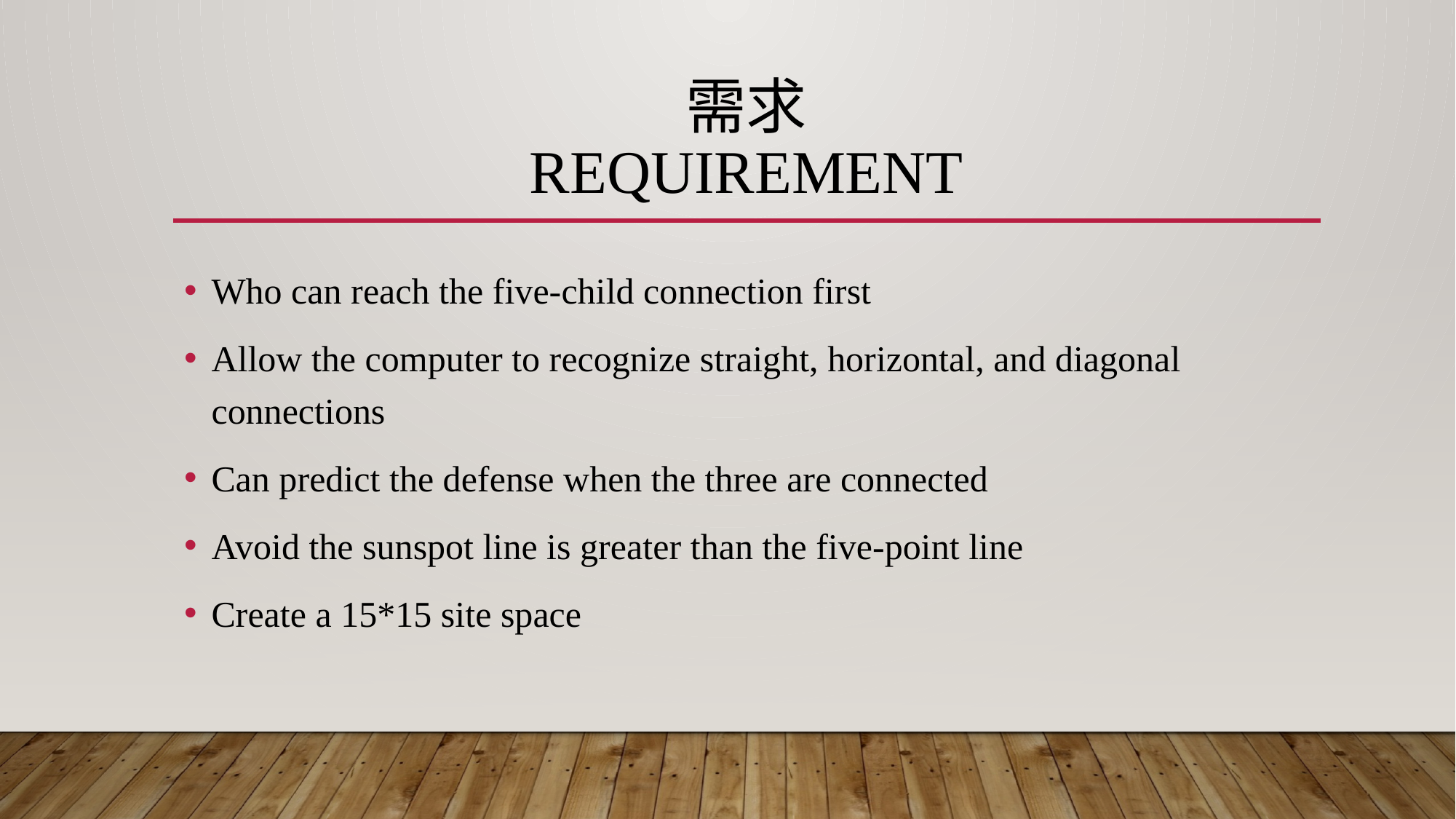

# 需求 Requirement
Who can reach the five-child connection first
Allow the computer to recognize straight, horizontal, and diagonal connections
Can predict the defense when the three are connected
Avoid the sunspot line is greater than the five-point line
Create a 15*15 site space